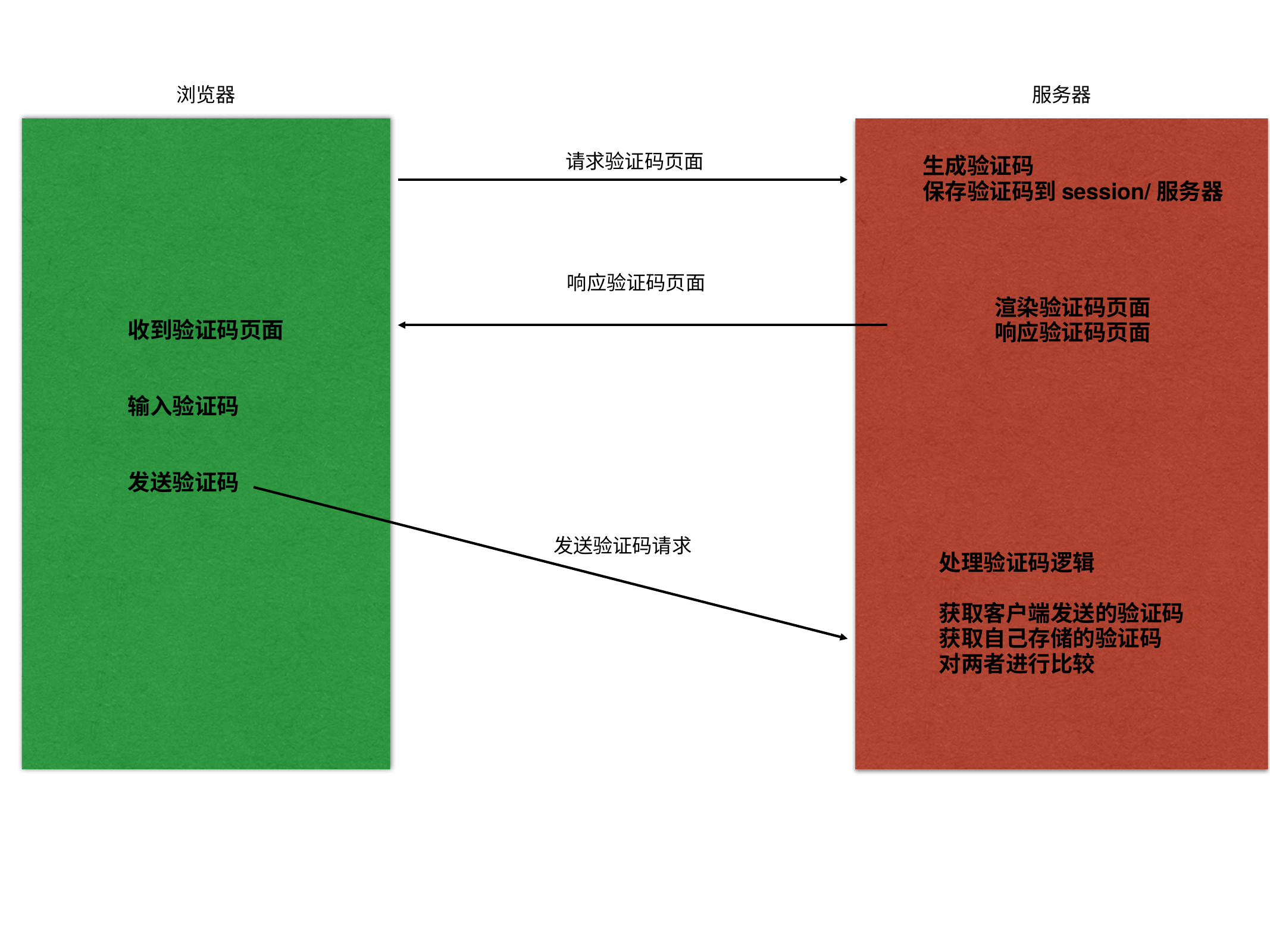

浏览器
服务器

请求验证码页面
生成验证码
保存验证码到session/服务器

响应验证码页面
渲染验证码页面
响应验证码页面
收到验证码页面

输入验证码

发送验证码

发送验证码请求
处理验证码逻辑

获取客户端发送的验证码
获取自己存储的验证码
对两者进行比较